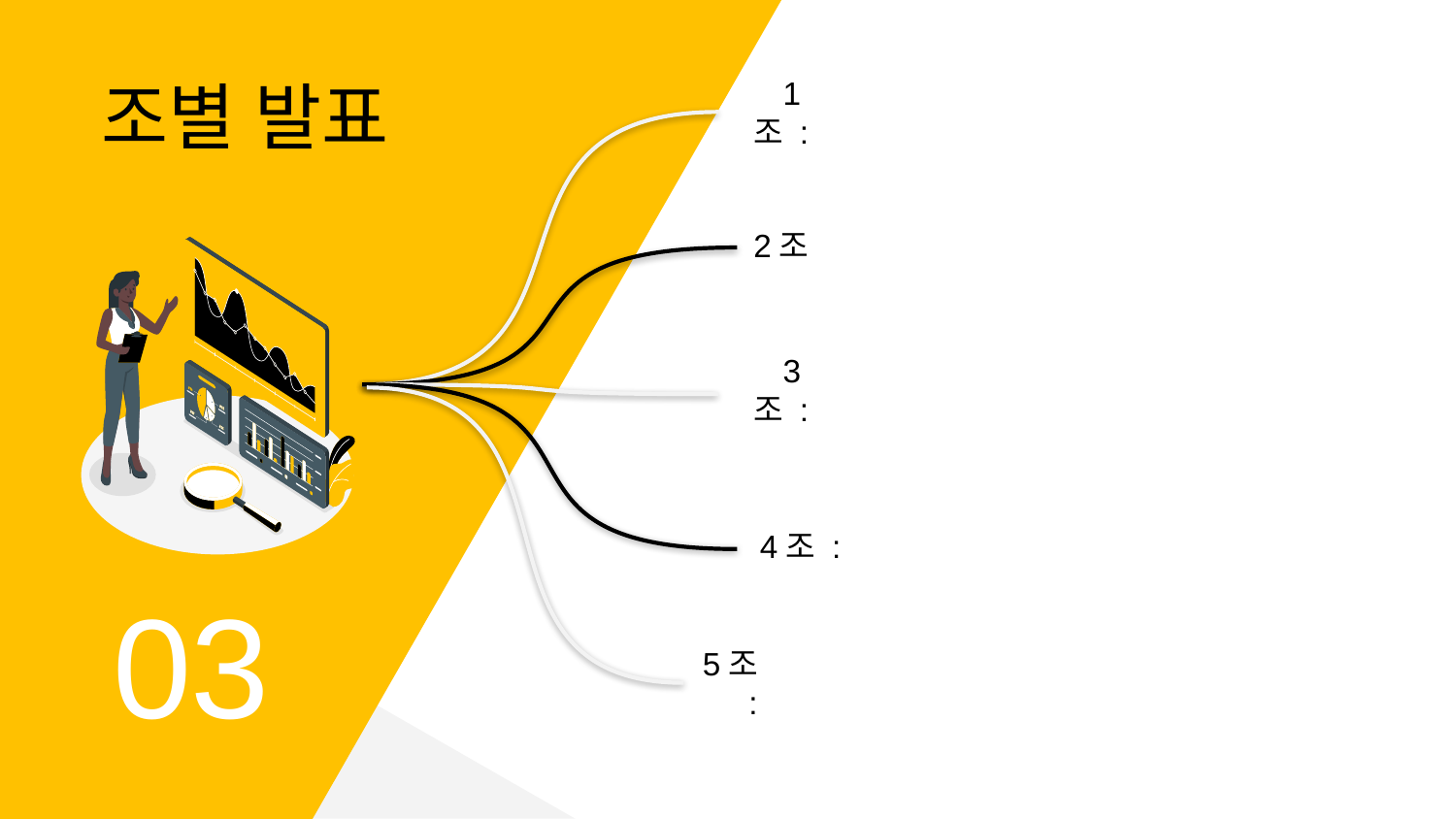

# 조별 발표
1조 :
2조

3조 :
4조 :
03
5조 :